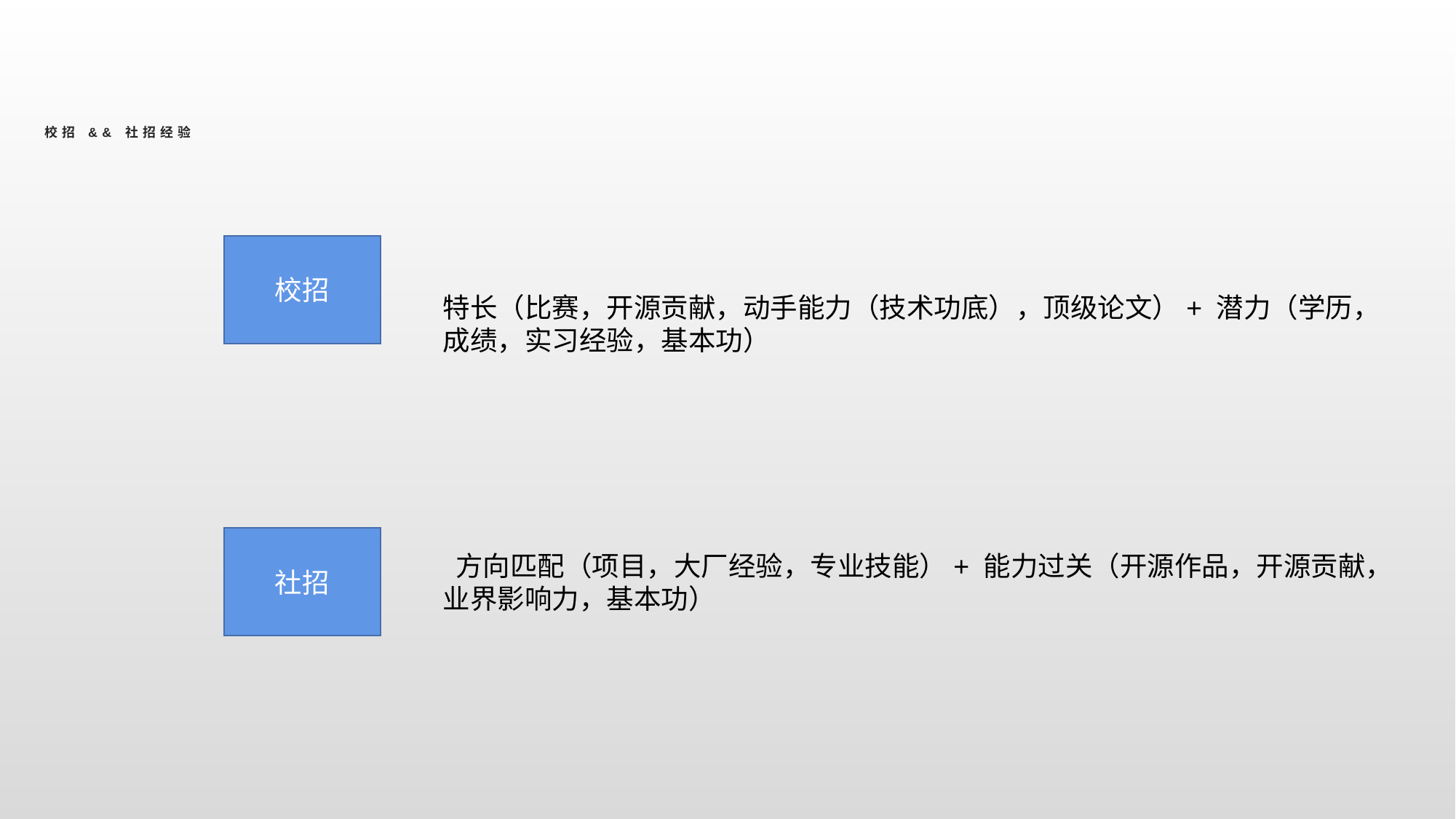

# 校招 && 社招经验
校招
特长（比赛，开源贡献，动手能力（技术功底），顶级论文）+ 潜力（学历，成绩，实习经验，基本功）
社招
 方向匹配（项目，大厂经验，专业技能）+ 能力过关（开源作品，开源贡献，业界影响力，基本功）